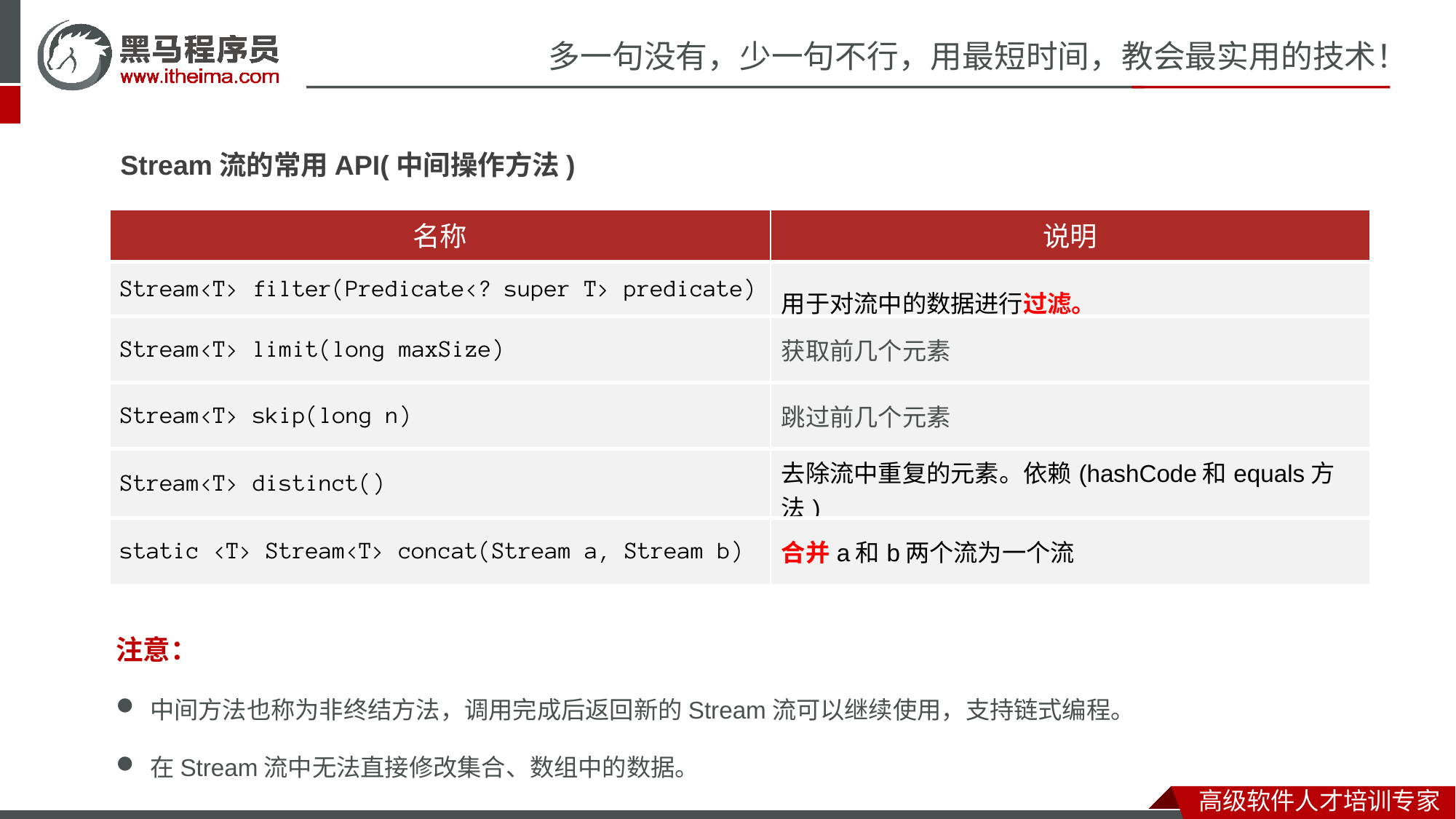

Stream流的常用API(中间操作方法)
| 名称 | 说明 |
| --- | --- |
| Stream<T> filter(Predicate<? super T> predicate) | 用于对流中的数据进行过滤。 |
| Stream<T> limit​(long maxSize) | 获取前几个元素 |
| Stream<T> skip​(long n) | 跳过前几个元素 |
| Stream<T> distinct​() | 去除流中重复的元素。依赖(hashCode和equals方法) |
| static <T> Stream<T> concat​(Stream a, Stream b) | 合并a和b两个流为一个流 |
注意：
中间方法也称为非终结方法，调用完成后返回新的Stream流可以继续使用，支持链式编程。
在Stream流中无法直接修改集合、数组中的数据。